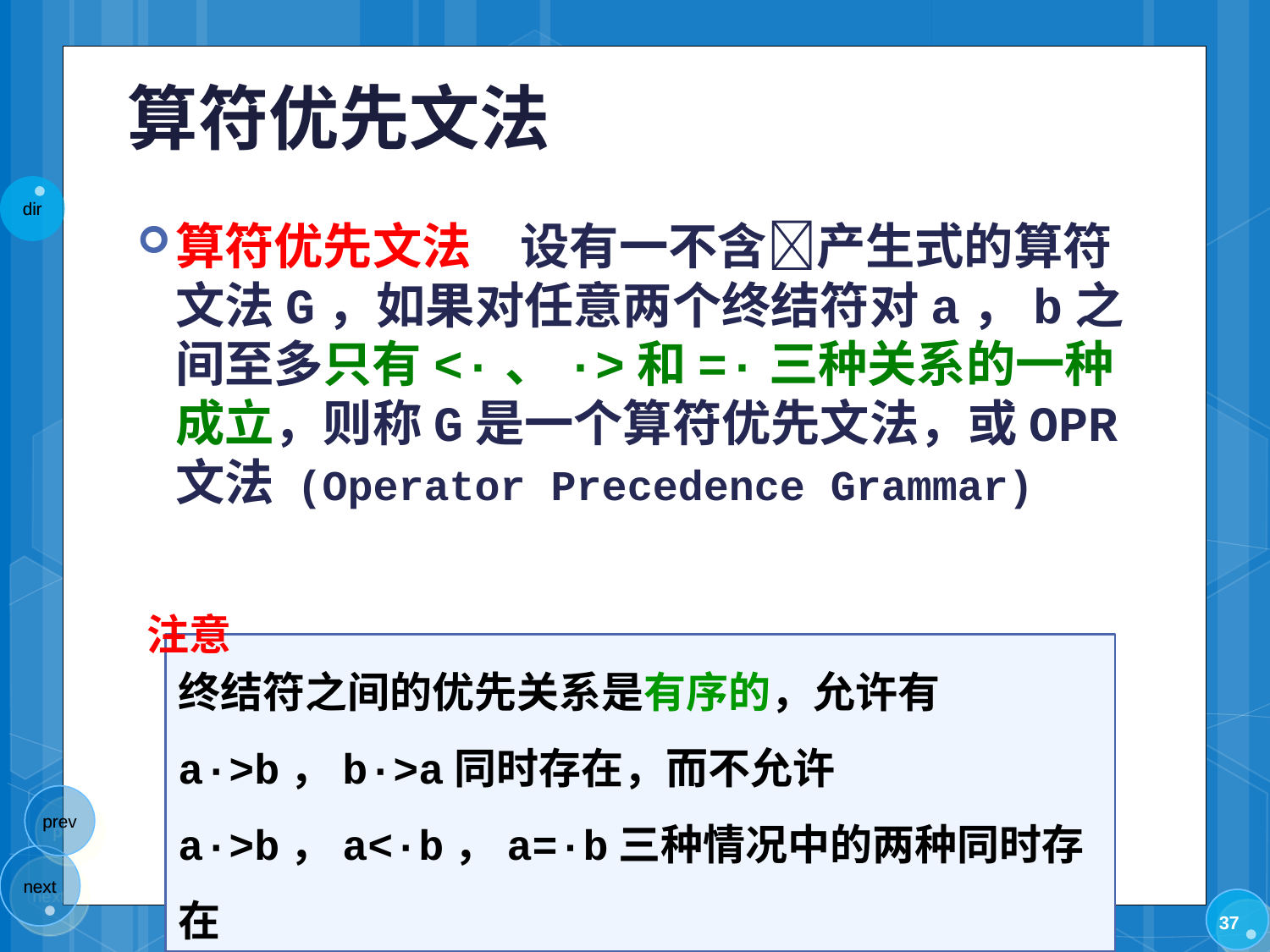

# 算符优先文法
算符优先文法　设有一不含ε产生式的算符文法G，如果对任意两个终结符对a，b之间至多只有<·、·>和=·三种关系的一种成立，则称G是一个算符优先文法，或OPR文法 (Operator Precedence Grammar)
注意
终结符之间的优先关系是有序的，允许有a·>b，b·>a同时存在，而不允许a·>b，a<·b，a=·b三种情况中的两种同时存在
37
华北电力大学控制与计算机工程学院王红制作